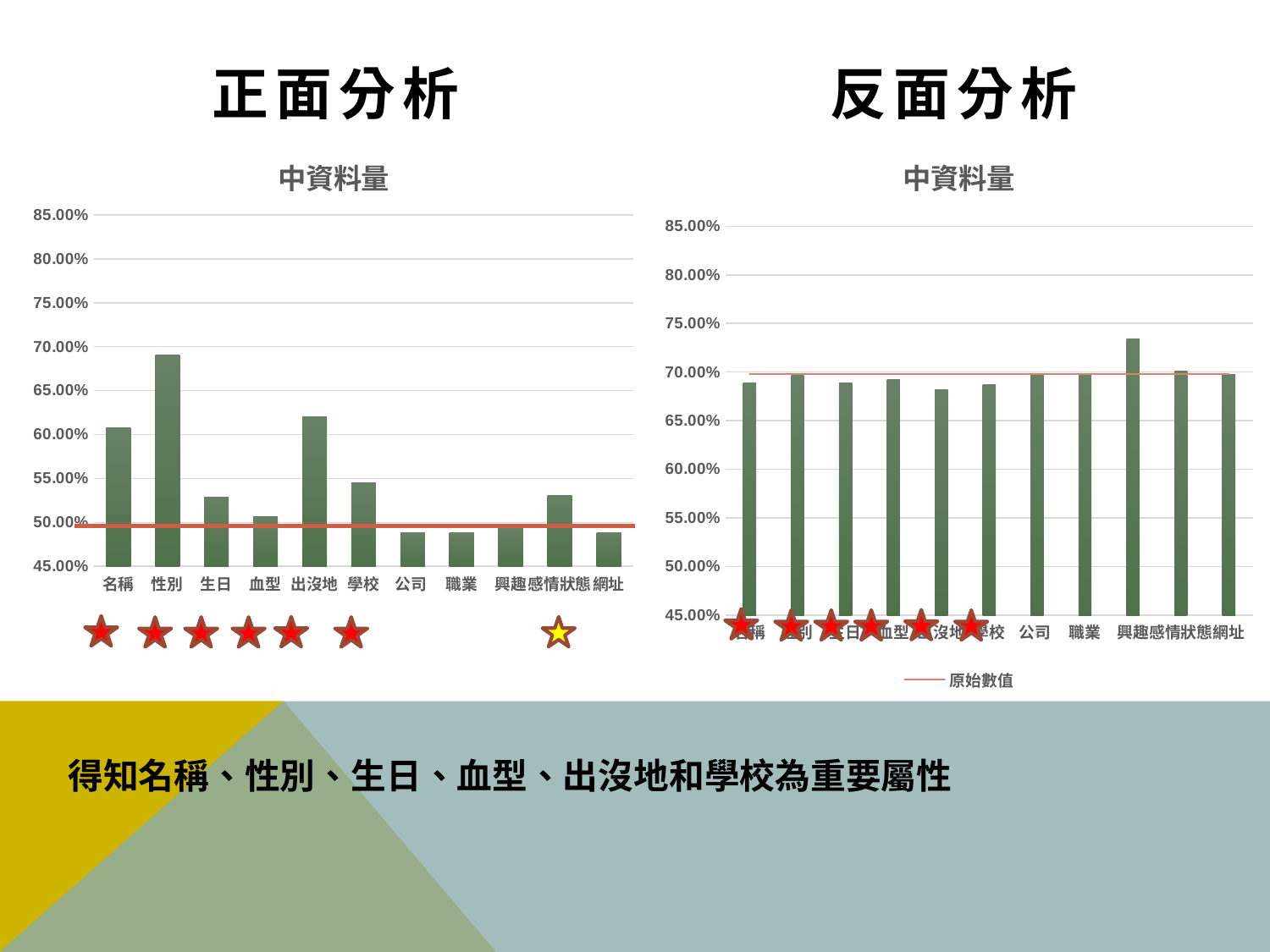

正面分析
反面分析

### Chart:

| Category | 中資料量 |
|---|---|
| 名稱 | 0.607955 |
| 性別 | 0.6909091999999999 |
| 生日 | 0.528409 |
| 血型 | 0.506818 |
| 出沒地 | 0.6204544000000001 |
| 學校 | 0.545455 |
| 公司  | 0.48863599999999996 |
| 職業 | 0.48863599999999996 |
| 興趣 | 0.494318 |
| 感情狀態 | 0.5306818 |
| 網址 | 0.48863599999999996 |

### Chart: 中資料量

| Category | 中資料量 | 原始數值 |
|---|---|---|
| 名稱 | 0.6886362 | 0.6977 |
| 性別 | 0.6965908 | 0.6977 |
| 生日 | 0.6886364 | 0.6977 |
| 血型 | 0.6920453999999999 | 0.6977 |
| 出沒地 | 0.6818182 | 0.6977 |
| 學校 | 0.6875 | 0.6977 |
| 公司  | 0.6977271999999999 | 0.6977 |
| 職業 | 0.6977271999999999 | 0.6977 |
| 興趣 | 0.7340911999999999 | 0.6977 |
| 感情狀態 | 0.7011364 | 0.6977 |
| 網址 | 0.6977271999999999 | 0.6977 |

# 得知名稱、性別、生日、血型、出沒地和學校為重要屬性